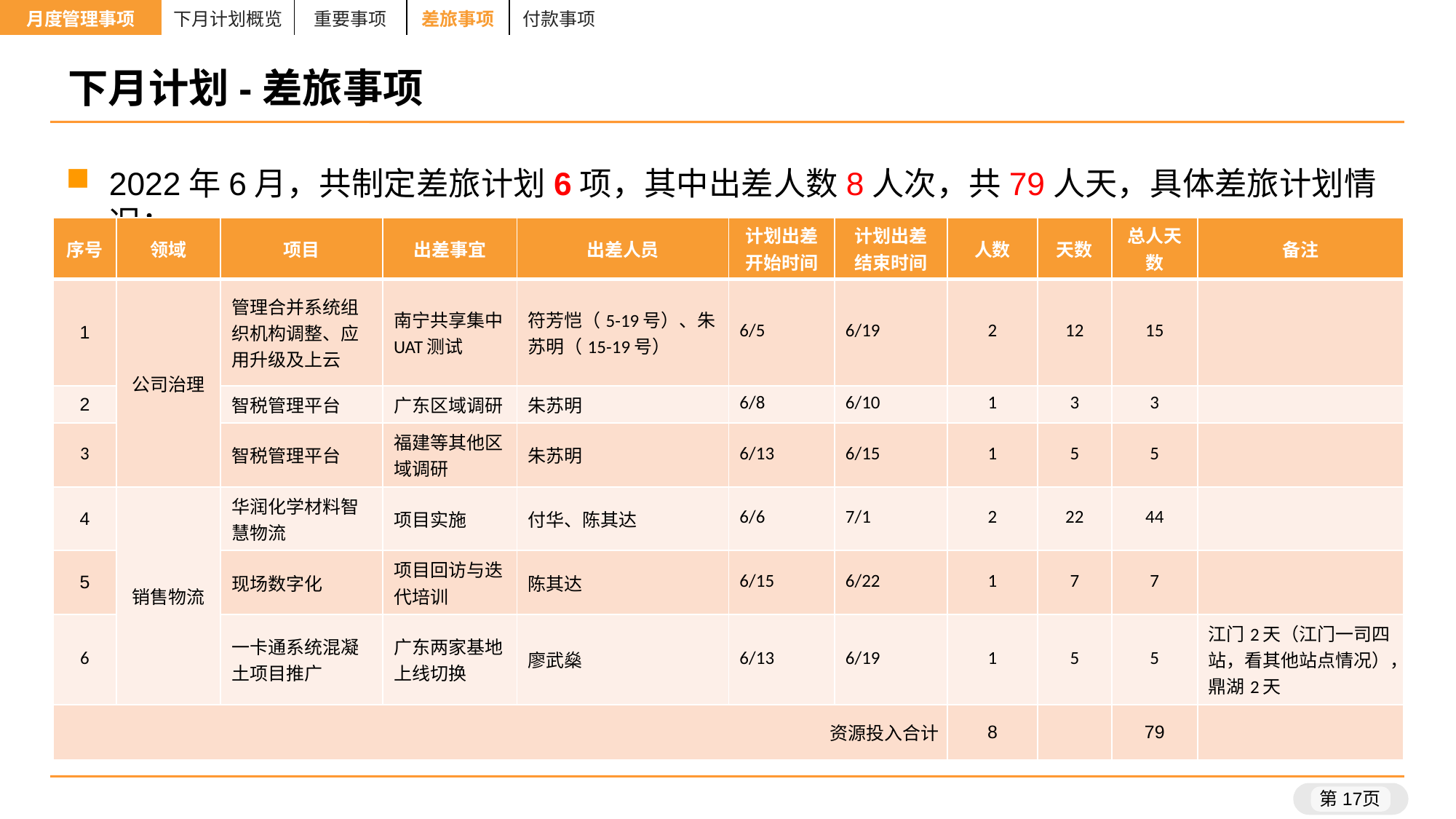

| 月度管理事项 | 下月计划概览 | 重要事项 | 差旅事项 | 付款事项 |  |  |  |  |
| --- | --- | --- | --- | --- | --- | --- | --- | --- |
# 下月计划-差旅事项
2022年6月，共制定差旅计划6项，其中出差人数8人次，共79人天，具体差旅计划情况：
| 序号 | 领域 | 项目 | 出差事宜 | 出差人员 | 计划出差 开始时间 | 计划出差 结束时间 | 人数 | 天数 | 总人天数 | 备注 |
| --- | --- | --- | --- | --- | --- | --- | --- | --- | --- | --- |
| 1 | 公司治理 | 管理合并系统组织机构调整、应用升级及上云 | 南宁共享集中UAT测试 | 符芳恺（5-19号）、朱苏明（15-19号） | 6/5 | 6/19 | 2 | 12 | 15 |  |
| 2 |  | 智税管理平台 | 广东区域调研 | 朱苏明 | 6/8 | 6/10 | 1 | 3 | 3 |  |
| 3 |  | 智税管理平台 | 福建等其他区域调研 | 朱苏明 | 6/13 | 6/15 | 1 | 5 | 5 |  |
| 4 | 销售物流 | 华润化学材料智慧物流 | 项目实施 | 付华、陈其达 | 6/6 | 7/1 | 2 | 22 | 44 |  |
| 5 |  | 现场数字化 | 项目回访与迭代培训 | 陈其达 | 6/15 | 6/22 | 1 | 7 | 7 |  |
| 6 |  | 一卡通系统混凝土项目推广 | 广东两家基地上线切换 | 廖武燊 | 6/13 | 6/19 | 1 | 5 | 5 | 江门2天（江门一司四站，看其他站点情况），鼎湖2天 |
| 资源投入合计 |  |  |  |  |  |  | 8 |  | 79 |  |